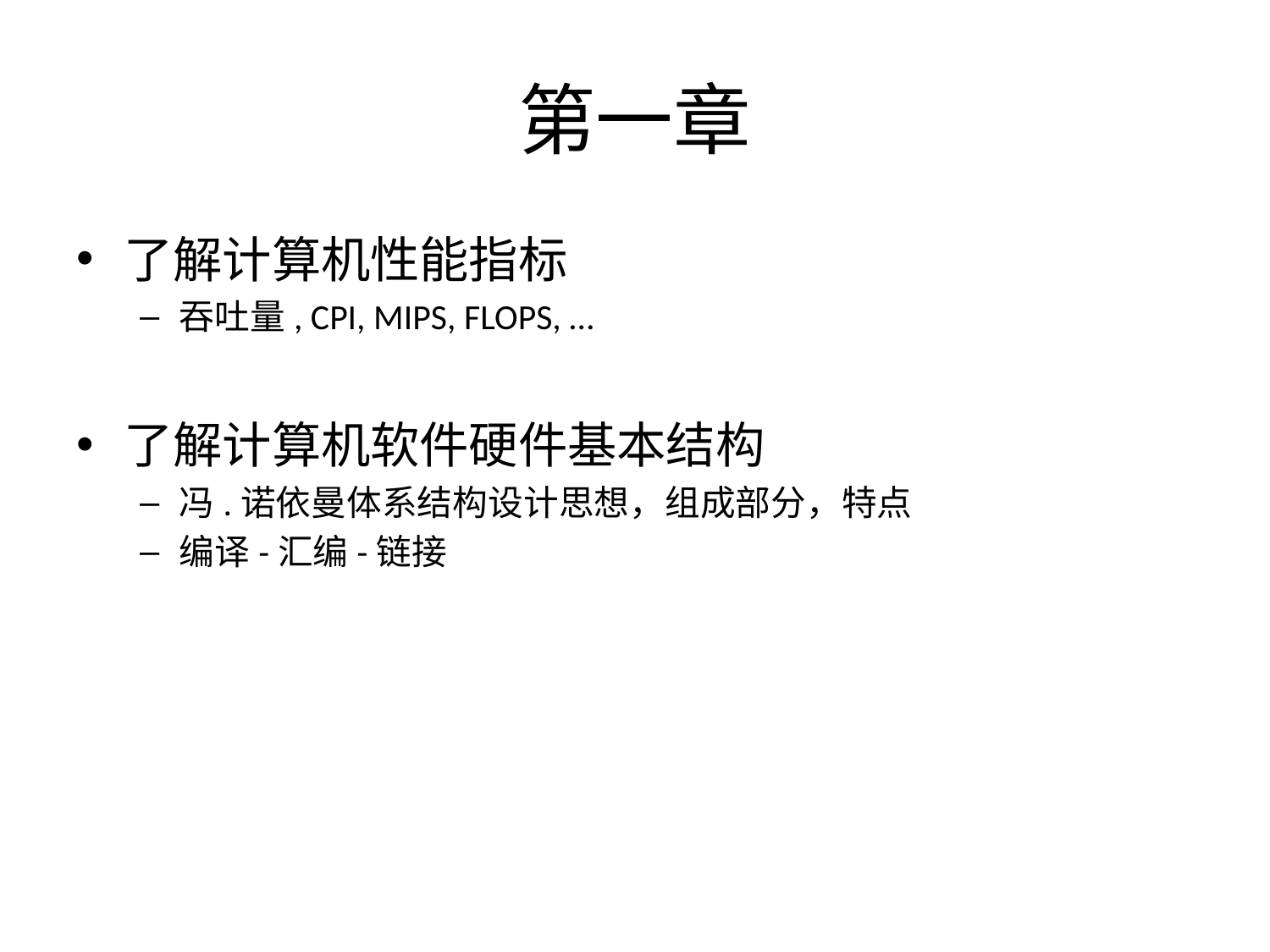

# 第一章
了解计算机性能指标
吞吐量, CPI, MIPS, FLOPS, …

了解计算机软件硬件基本结构
冯.诺依曼体系结构设计思想，组成部分，特点
编译-汇编-链接